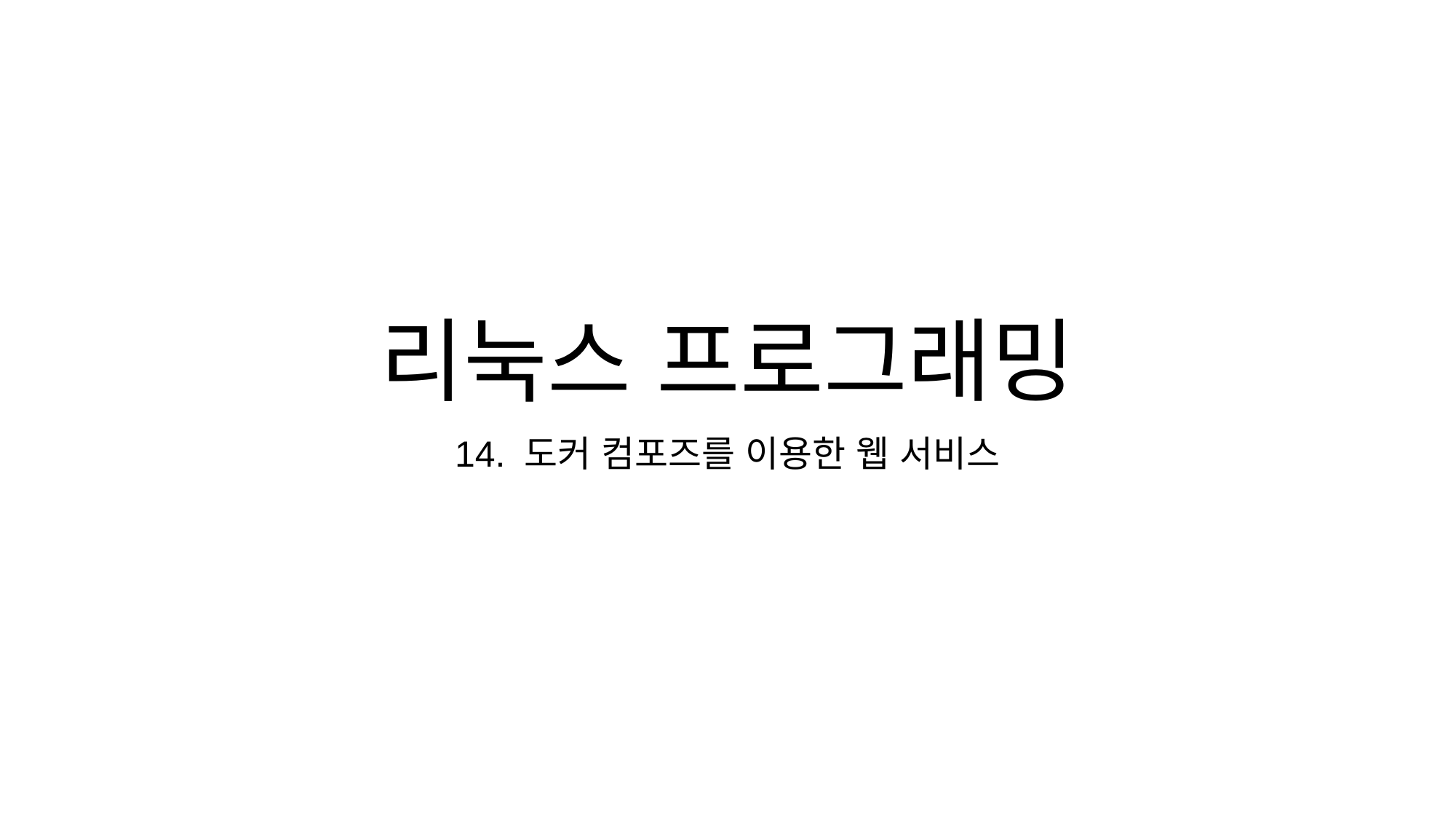

# 리눅스 프로그래밍
14. 도커 컴포즈를 이용한 웹 서비스